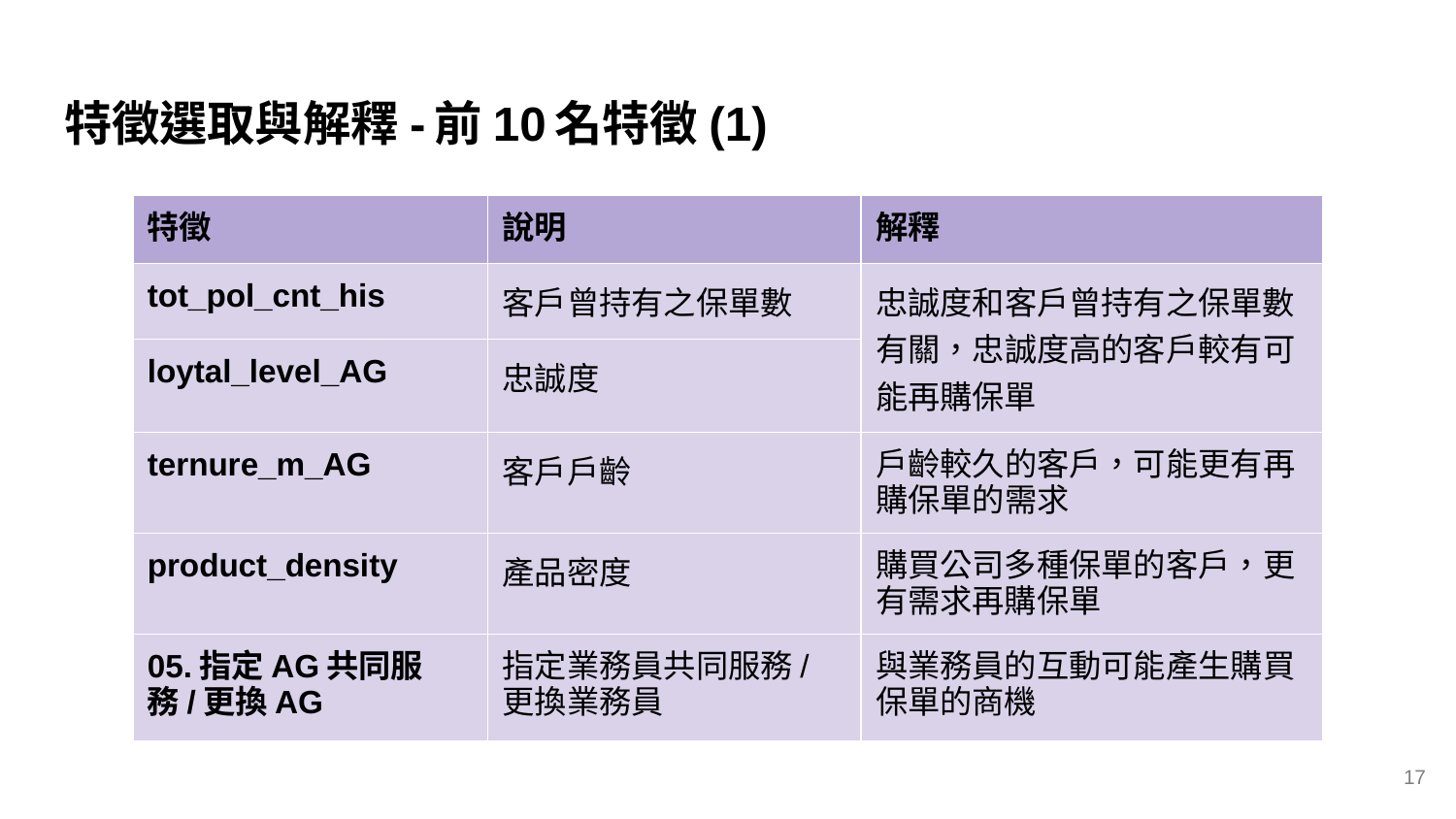

# 特徵選取與解釋-前10名特徵(1)

| 特徵 | 說明 | 解釋 |
| --- | --- | --- |
| tot\_pol\_cnt\_his | 客戶曾持有之保單數 | 忠誠度和客戶曾持有之保單數有關，忠誠度高的客戶較有可能再購保單 |
| loytal\_level\_AG | 忠誠度 |  |
| ternure\_m\_AG | 客戶戶齡 | 戶齡較久的客戶，可能更有再購保單的需求 |
| product\_density | 產品密度 | 購買公司多種保單的客戶，更有需求再購保單 |
| 05.指定AG共同服務/更換AG | 指定業務員共同服務/ 更換業務員 | 與業務員的互動可能產生購買保單的商機 |
17